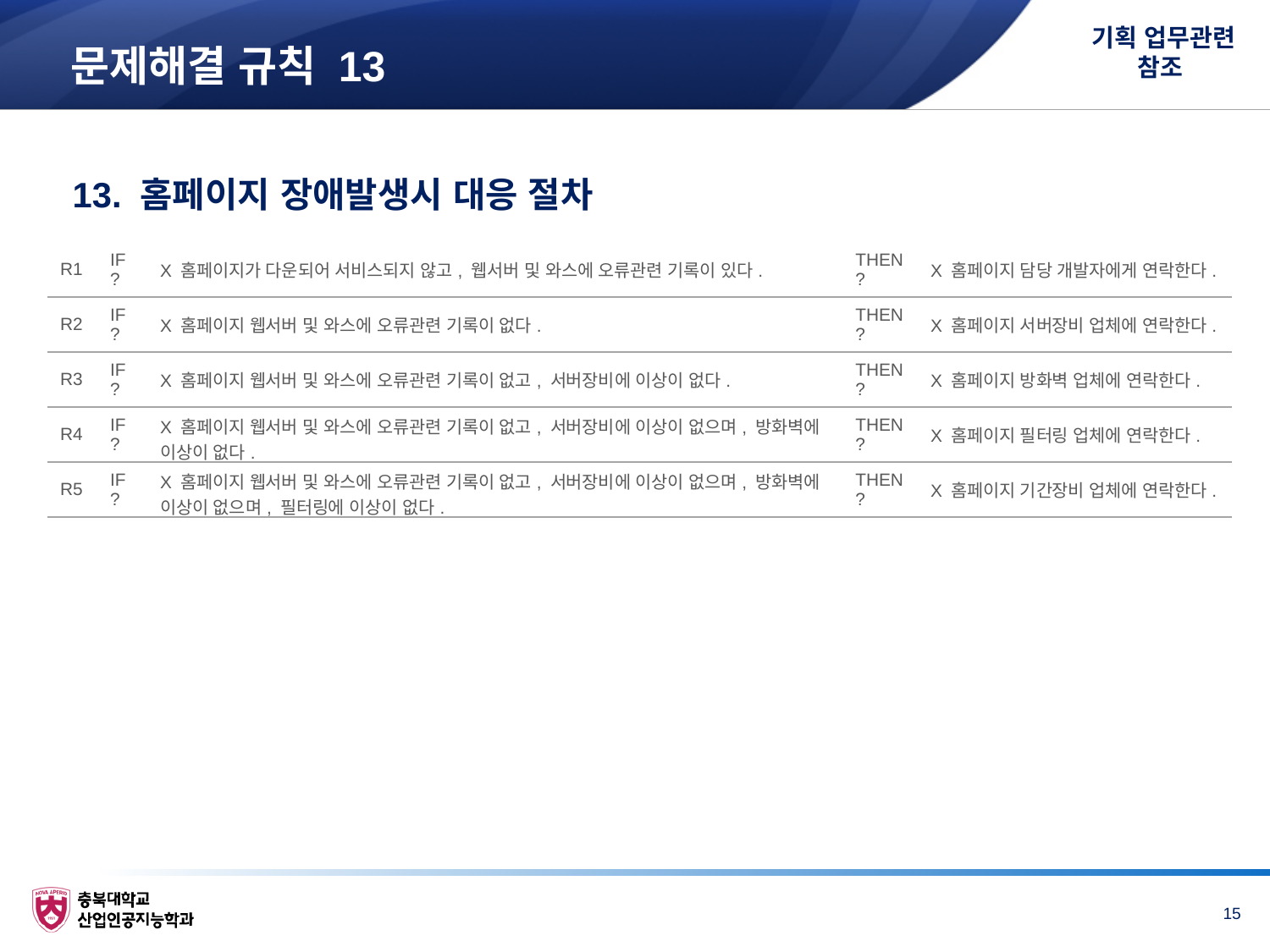

기획 업무관련 참조
# 문제해결 규칙 13
13. 홈페이지 장애발생시 대응 절차
| R1 | IF? | X 홈페이지가 다운되어 서비스되지 않고, 웹서버 및 와스에 오류관련 기록이 있다. | THEN? | X 홈페이지 담당 개발자에게 연락한다. |
| --- | --- | --- | --- | --- |
| R2 | IF? | X 홈페이지 웹서버 및 와스에 오류관련 기록이 없다. | THEN? | X 홈페이지 서버장비 업체에 연락한다. |
| R3 | IF? | X 홈페이지 웹서버 및 와스에 오류관련 기록이 없고, 서버장비에 이상이 없다. | THEN? | X 홈페이지 방화벽 업체에 연락한다. |
| R4 | IF? | X 홈페이지 웹서버 및 와스에 오류관련 기록이 없고, 서버장비에 이상이 없으며, 방화벽에 이상이 없다. | THEN? | X 홈페이지 필터링 업체에 연락한다. |
| R5 | IF? | X 홈페이지 웹서버 및 와스에 오류관련 기록이 없고, 서버장비에 이상이 없으며, 방화벽에 이상이 없으며, 필터링에 이상이 없다. | THEN? | X 홈페이지 기간장비 업체에 연락한다. |